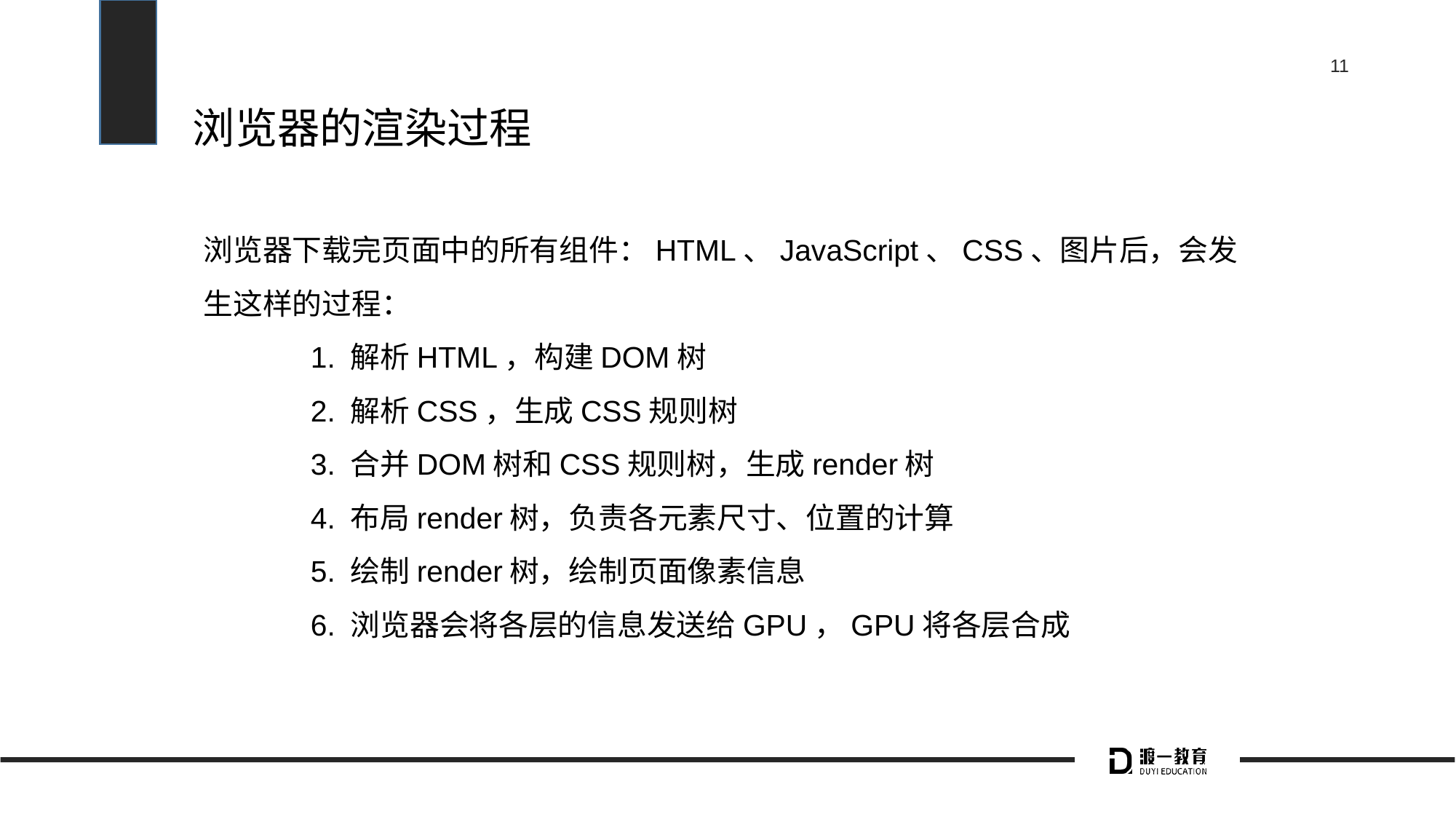

# 浏览器的渲染过程
浏览器下载完页面中的所有组件：HTML、JavaScript、CSS、图片后，会发生这样的过程：
	1. 解析HTML，构建DOM树
	2. 解析CSS，生成CSS规则树
	3. 合并DOM树和CSS规则树，生成render树
	4. 布局render树，负责各元素尺寸、位置的计算
	5. 绘制render树，绘制页面像素信息
	6. 浏览器会将各层的信息发送给GPU，GPU将各层合成